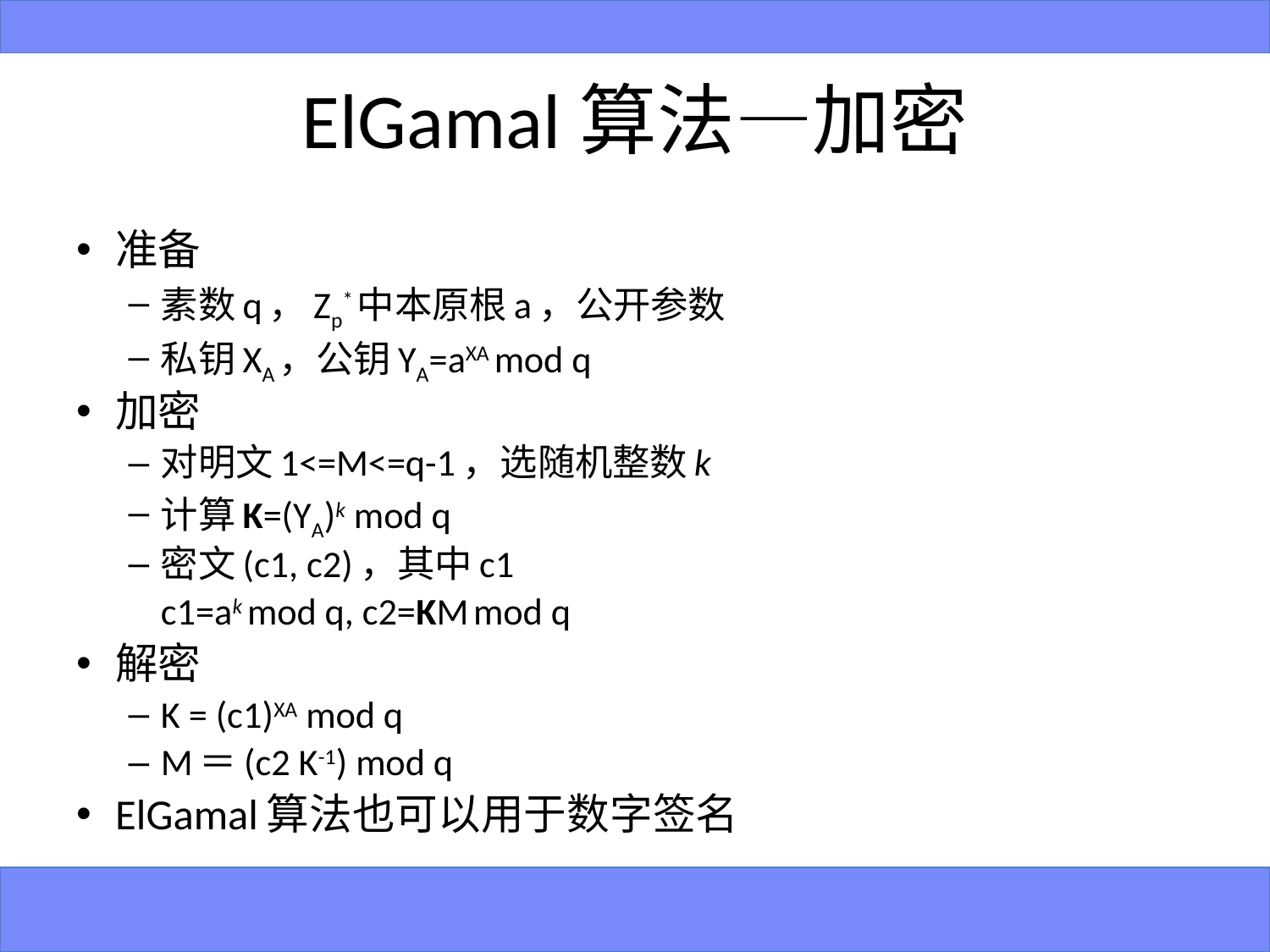

# ElGamal算法—加密
准备
素数q，Zp*中本原根a，公开参数
私钥XA，公钥YA=aXA mod q
加密
对明文1<=M<=q-1，选随机整数k
计算K=(YA)k mod q
密文(c1, c2)，其中c1
	c1=ak mod q, c2=KM mod q
解密
K = (c1)XA mod q
M＝(c2 K-1) mod q
ElGamal算法也可以用于数字签名